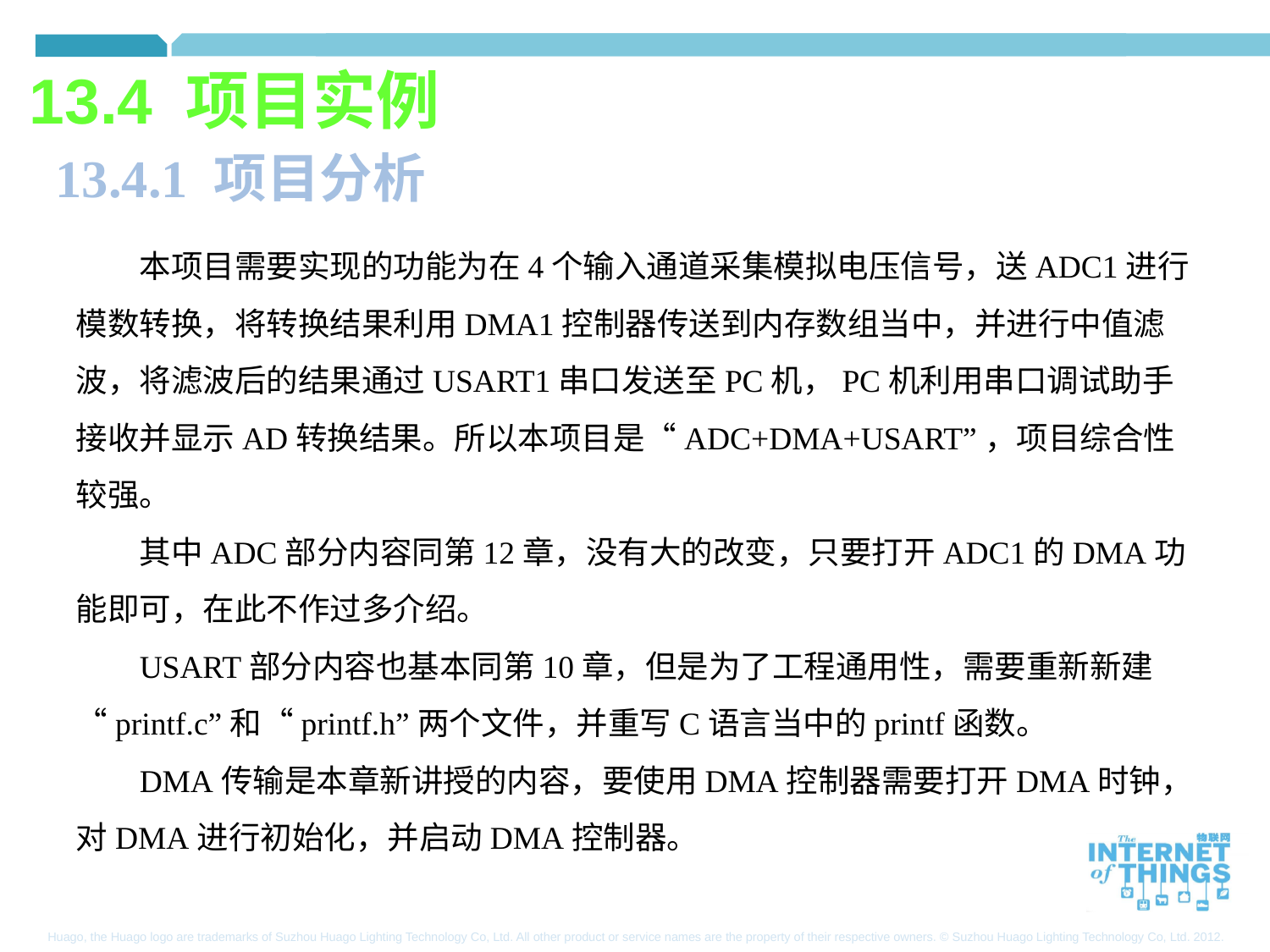

13.4 项目实例
13.4.1 项目分析
本项目需要实现的功能为在4个输入通道采集模拟电压信号，送ADC1进行模数转换，将转换结果利用DMA1控制器传送到内存数组当中，并进行中值滤波，将滤波后的结果通过USART1串口发送至PC机，PC机利用串口调试助手接收并显示AD转换结果。所以本项目是“ADC+DMA+USART”，项目综合性较强。
其中ADC部分内容同第12章，没有大的改变，只要打开ADC1的DMA功能即可，在此不作过多介绍。
USART部分内容也基本同第10章，但是为了工程通用性，需要重新新建“printf.c”和“printf.h”两个文件，并重写C语言当中的printf函数。
DMA传输是本章新讲授的内容，要使用DMA控制器需要打开DMA时钟，对DMA进行初始化，并启动DMA控制器。